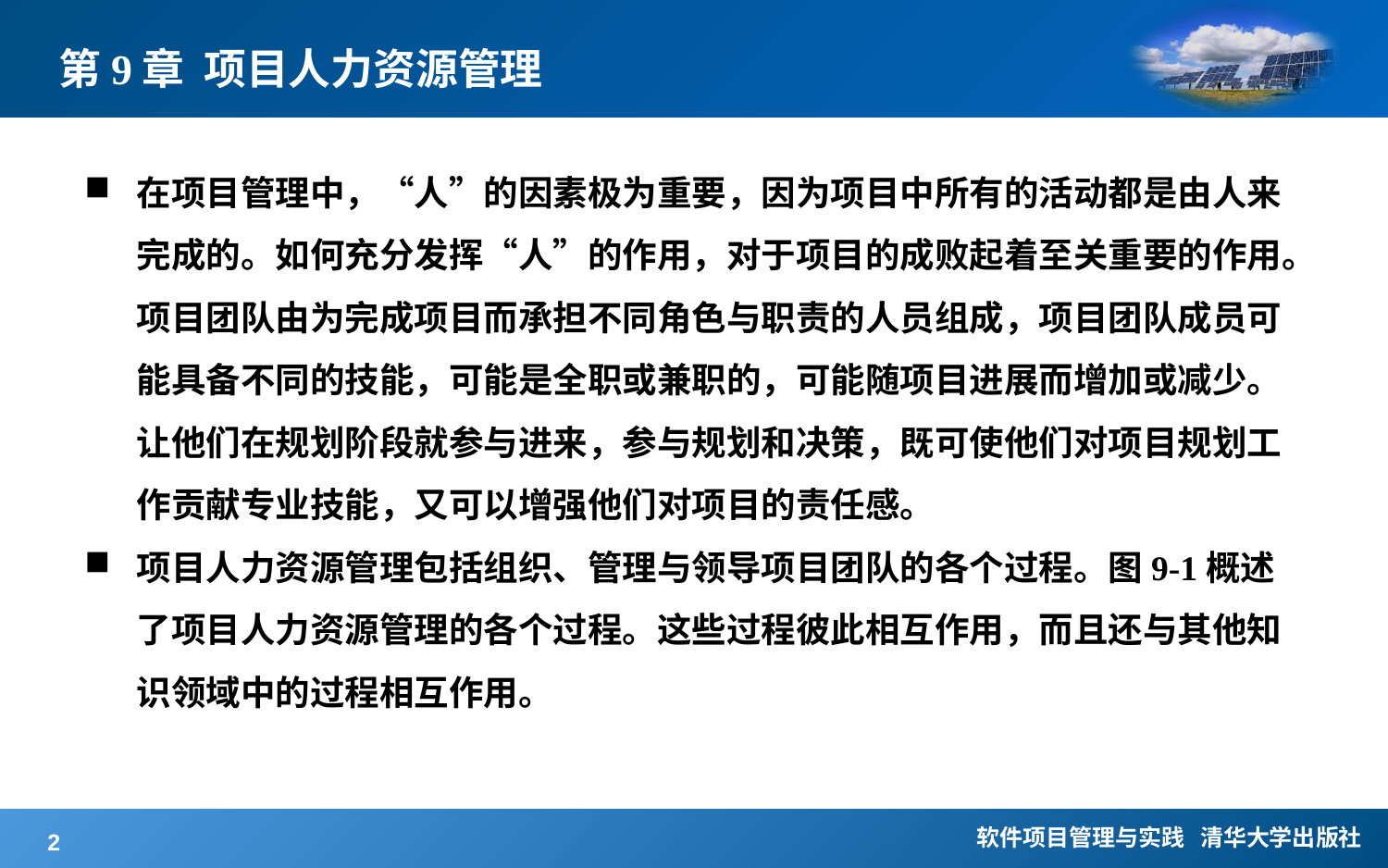

# 第9章  项目人力资源管理
在项目管理中，“人”的因素极为重要，因为项目中所有的活动都是由人来完成的。如何充分发挥“人”的作用，对于项目的成败起着至关重要的作用。项目团队由为完成项目而承担不同角色与职责的人员组成，项目团队成员可能具备不同的技能，可能是全职或兼职的，可能随项目进展而增加或减少。让他们在规划阶段就参与进来，参与规划和决策，既可使他们对项目规划工作贡献专业技能，又可以增强他们对项目的责任感。
项目人力资源管理包括组织、管理与领导项目团队的各个过程。图9-1概述了项目人力资源管理的各个过程。这些过程彼此相互作用，而且还与其他知识领域中的过程相互作用。